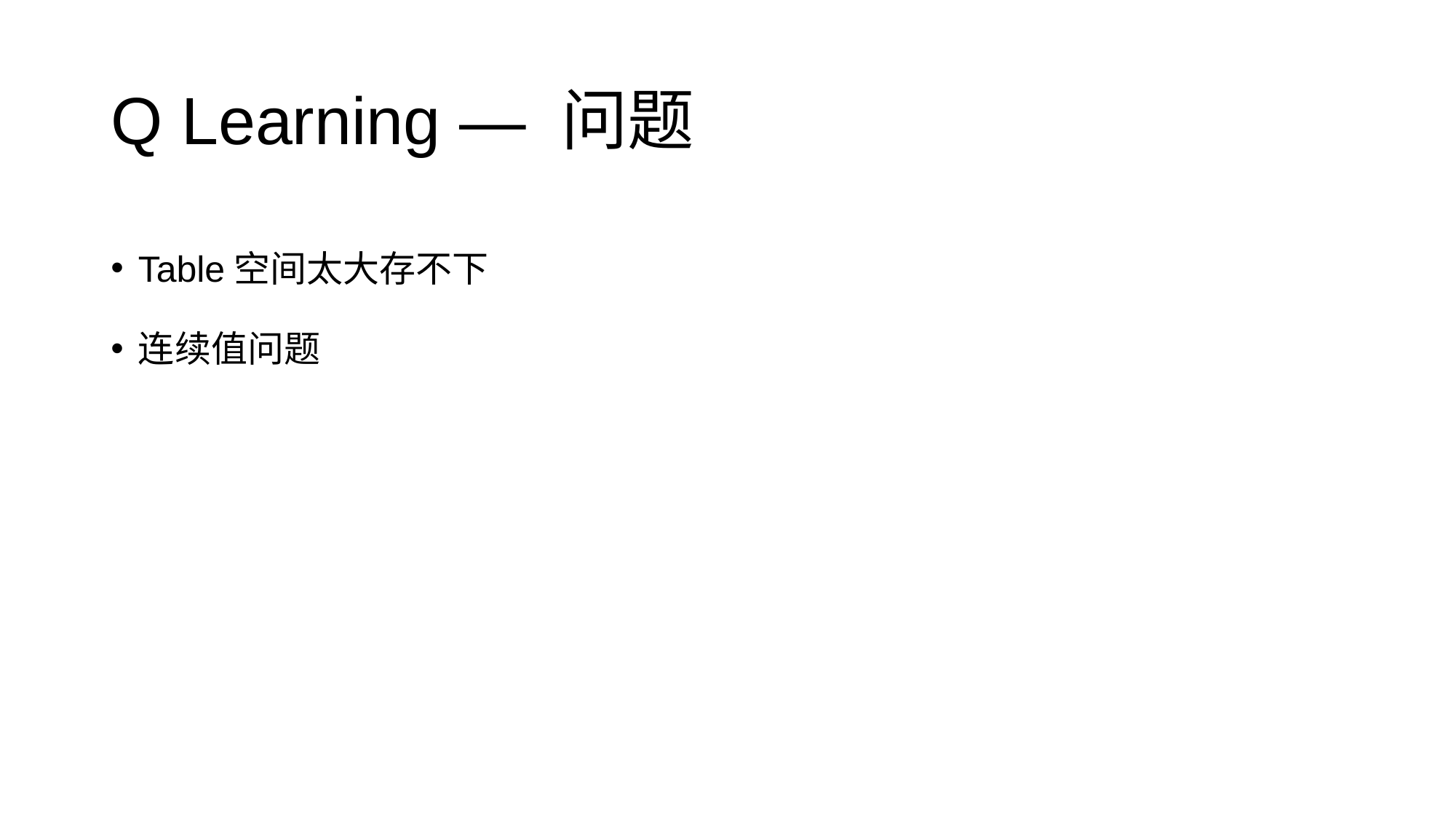

# Q Learning — 问题
Table空间太大存不下
连续值问题